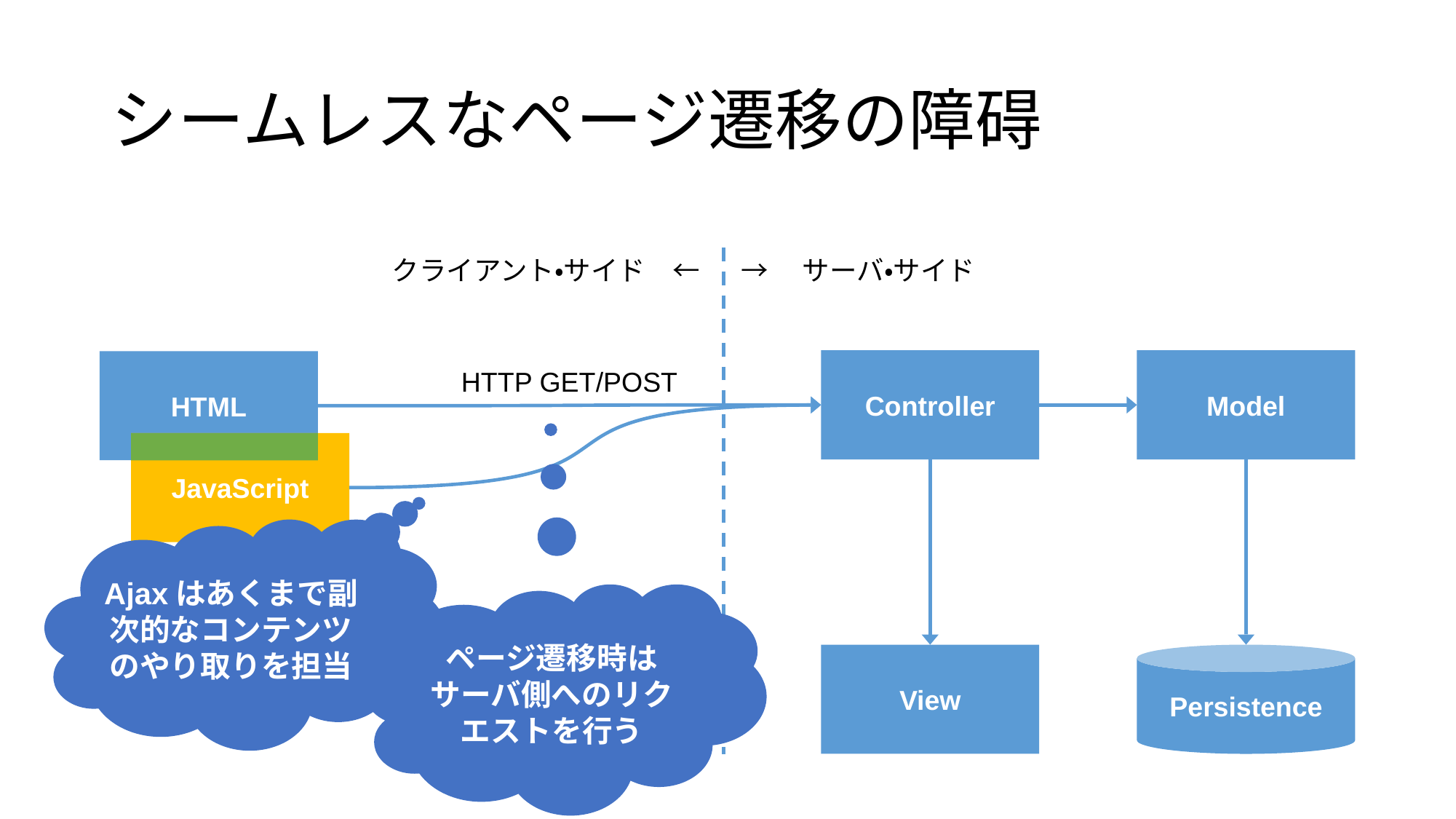

# シームレスなページ遷移の障碍
クライアント・サイド　←
→　サーバ・サイド
Controller
Model
HTML
JavaScript

HTTP GET/POST
Ajaxはあくまで副次的なコンテンツのやり取りを担当
ページ遷移時はサーバ側へのリクエストを行う
View
Persistence